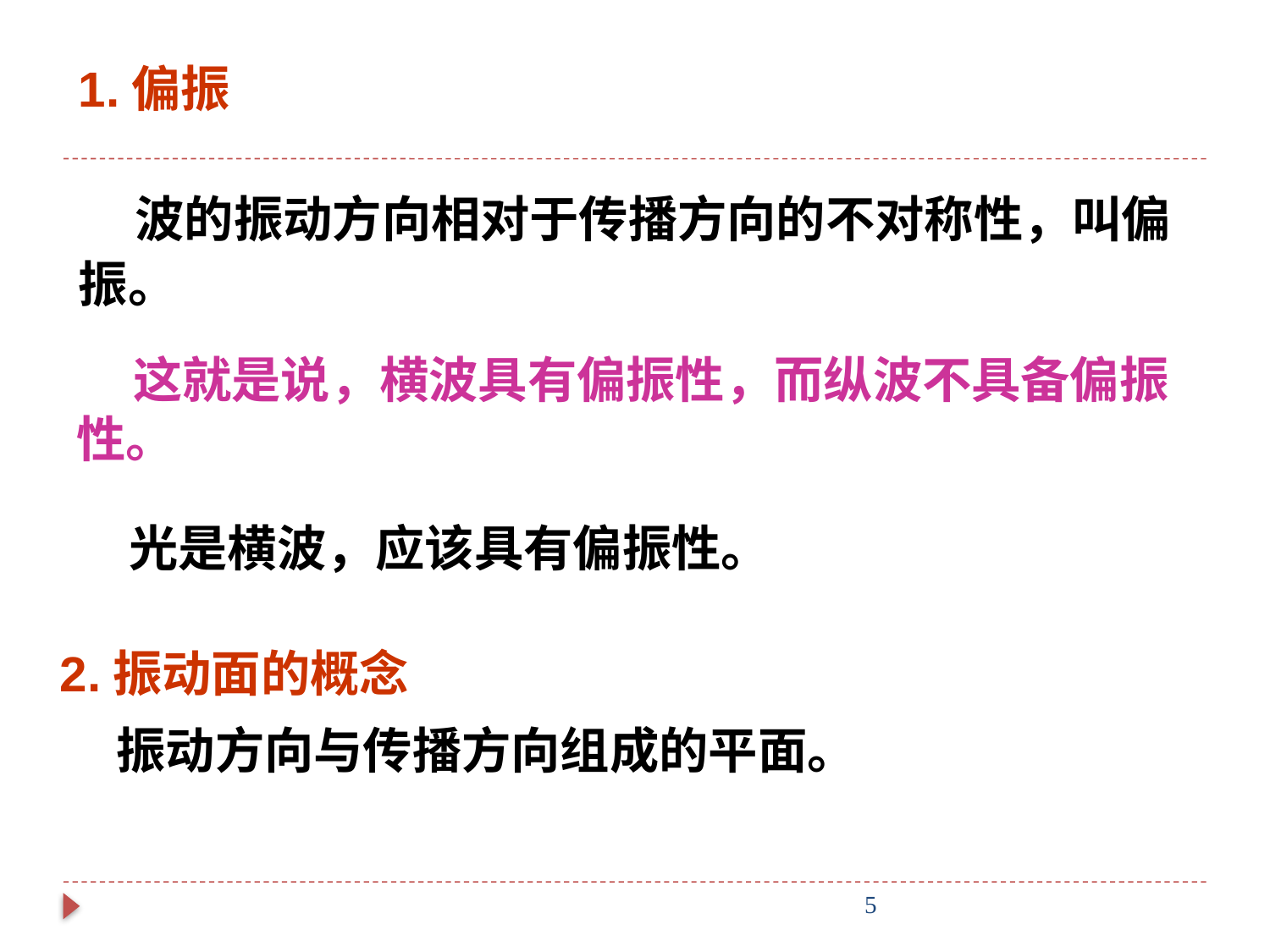

1.偏振

    波的振动方向相对于传播方向的不对称性，叫偏振。
    这就是说，横波具有偏振性，而纵波不具备偏振性。
    光是横波，应该具有偏振性。
2.振动面的概念
    振动方向与传播方向组成的平面。
5